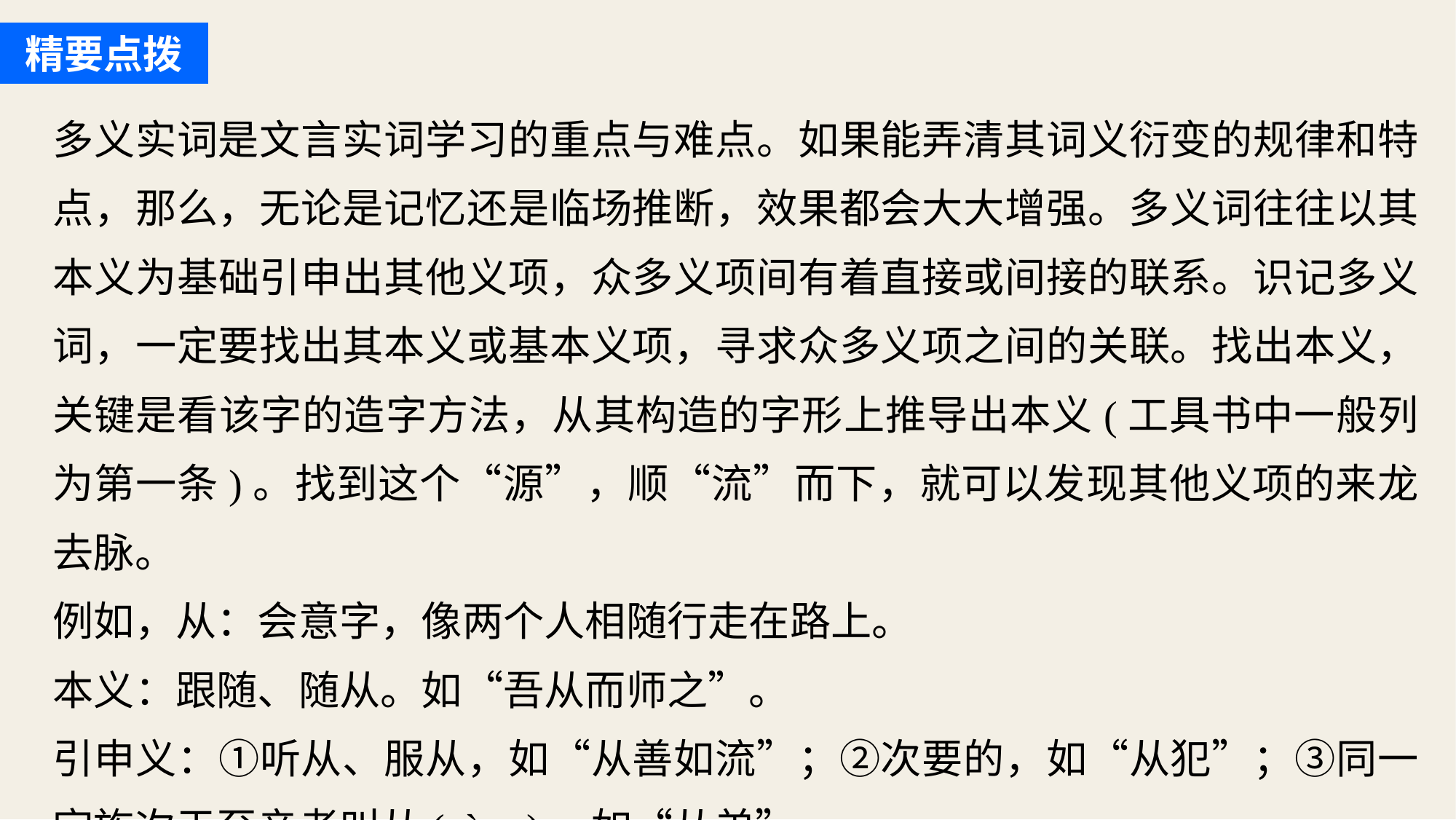

精要点拨
多义实词是文言实词学习的重点与难点。如果能弄清其词义衍变的规律和特点，那么，无论是记忆还是临场推断，效果都会大大增强。多义词往往以其本义为基础引申出其他义项，众多义项间有着直接或间接的联系。识记多义词，一定要找出其本义或基本义项，寻求众多义项之间的关联。找出本义，关键是看该字的造字方法，从其构造的字形上推导出本义(工具书中一般列为第一条)。找到这个“源”，顺“流”而下，就可以发现其他义项的来龙去脉。
例如，从：会意字，像两个人相随行走在路上。
本义：跟随、随从。如“吾从而师之”。
引申义：①听从、服从，如“从善如流”；②次要的，如“从犯”；③同一宗族次于至亲者叫从(zònɡ)，如“从弟”。